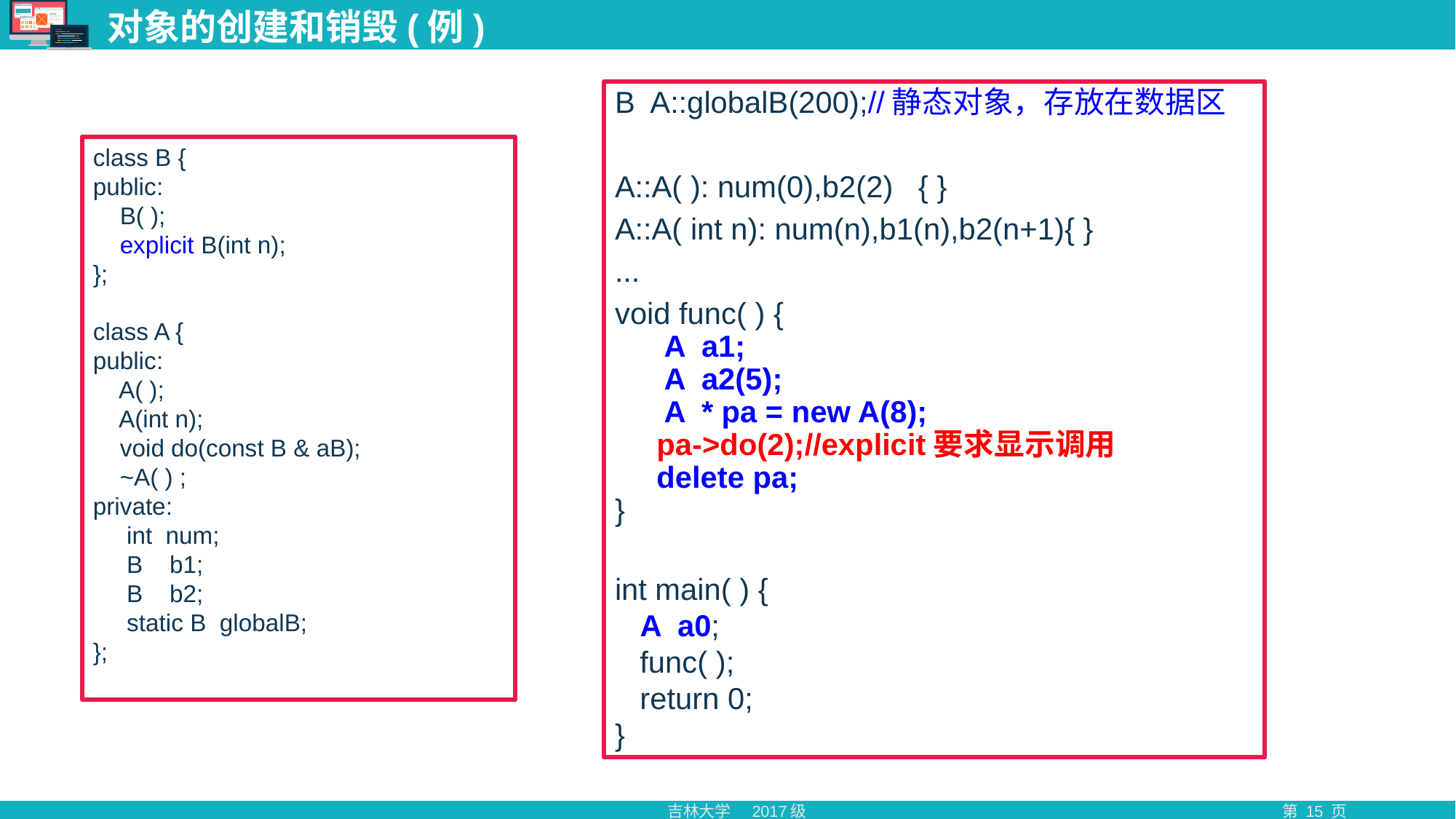

# 对象的创建和销毁(例)
B  A::globalB(200);//静态对象，存放在数据区

A::A( ): num(0),b2(2)   { }
A::A( int n): num(n),b1(n),b2(n+1){ }
...
void func( ) {
      A  a1;
      A  a2(5);
      A  * pa = new A(8);
     pa->do(2);//explicit要求显示调用
     delete pa;
}

int main( ) {
   A  a0;
   func( );
   return 0;
}
class B {
public:
    B( );
    explicit B(int n);
};
class A {
public:
    A( );
    A(int n);
    void do(const B & aB);
    ~A( ) ;
private:
     int  num;
     B    b1;
     B    b2;
     static B  globalB;
};